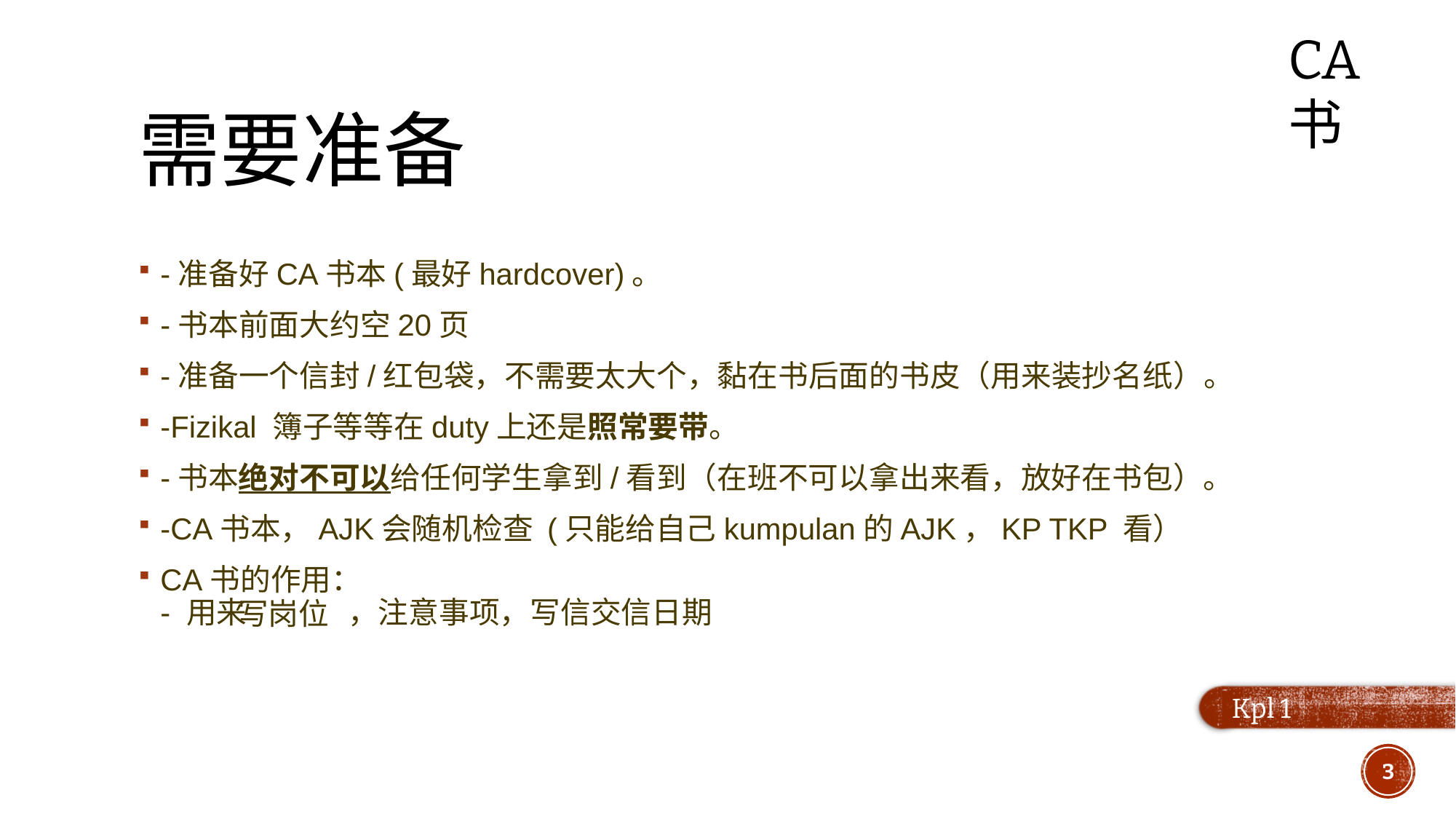

CA书
# 需要准备
-准备好CA书本(最好hardcover)。
-书本前面大约空20页
-准备一个信封/红包袋，不需要太大个，黏在书后面的书皮（用来装抄名纸）。
-Fizikal 簿子等等在duty上还是照常要带。
-书本绝对不可以给任何学生拿到/看到（在班不可以拿出来看，放好在书包）。
-CA书本，AJK会随机检查 (只能给自己kumpulan的AJK，KP TKP 看）
CA书的作用：
- 用来               ，注意事项，写信交信日期

写岗位

Kpl 1
3